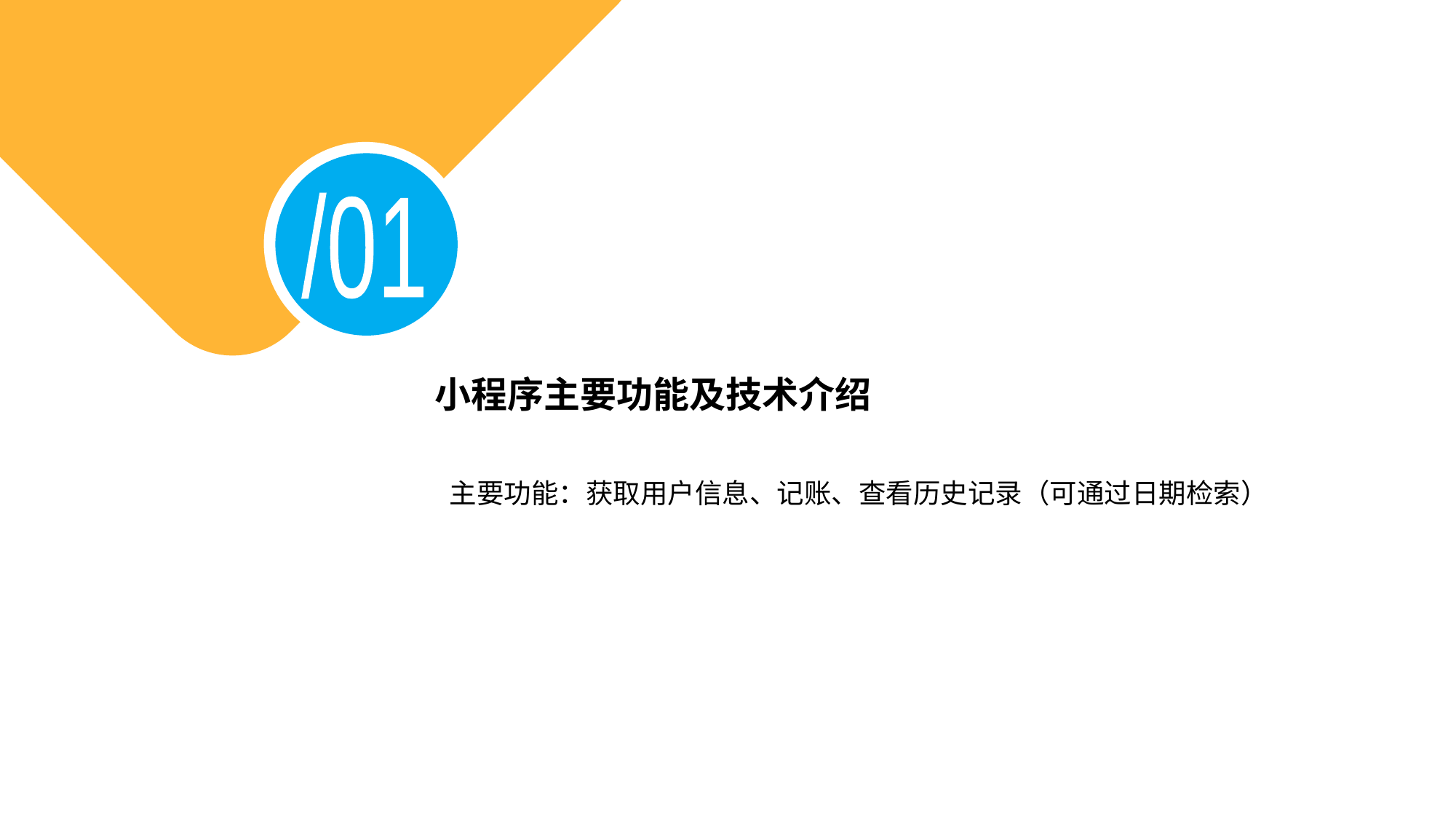

/01
# 小程序主要功能及技术介绍
主要功能：获取用户信息、记账、查看历史记录（可通过日期检索）